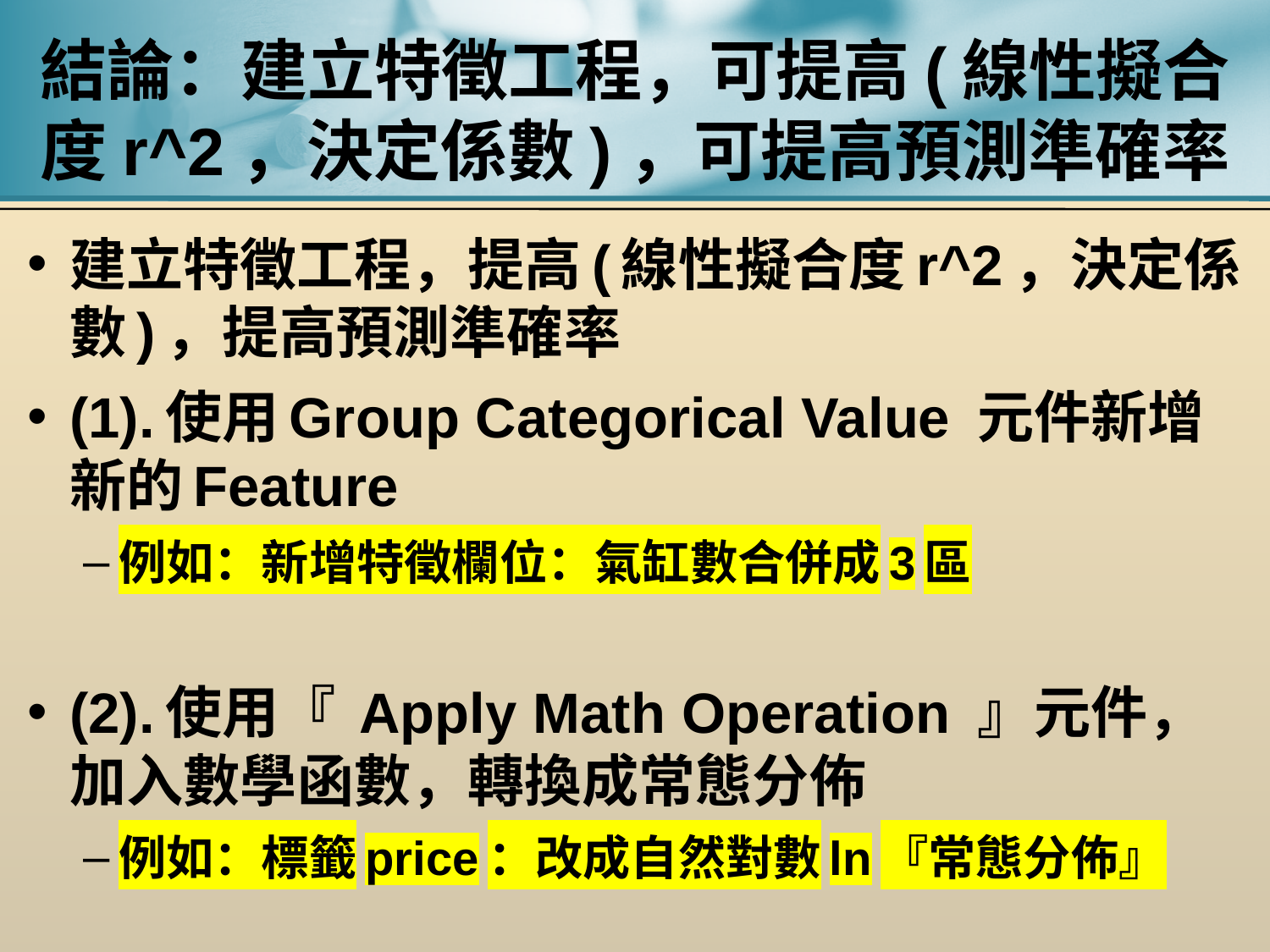

# 結論：建立特徵工程，可提高(線性擬合度r^2，決定係數)，可提高預測準確率
建立特徵工程，提高(線性擬合度r^2，決定係數)，提高預測準確率
(1).使用Group Categorical Value 元件新增新的Feature
例如：新增特徵欄位：氣缸數合併成3區

(2).使用『 Apply Math Operation 』元件，加入數學函數，轉換成常態分佈
例如：標籤price：改成自然對數ln『常態分佈』